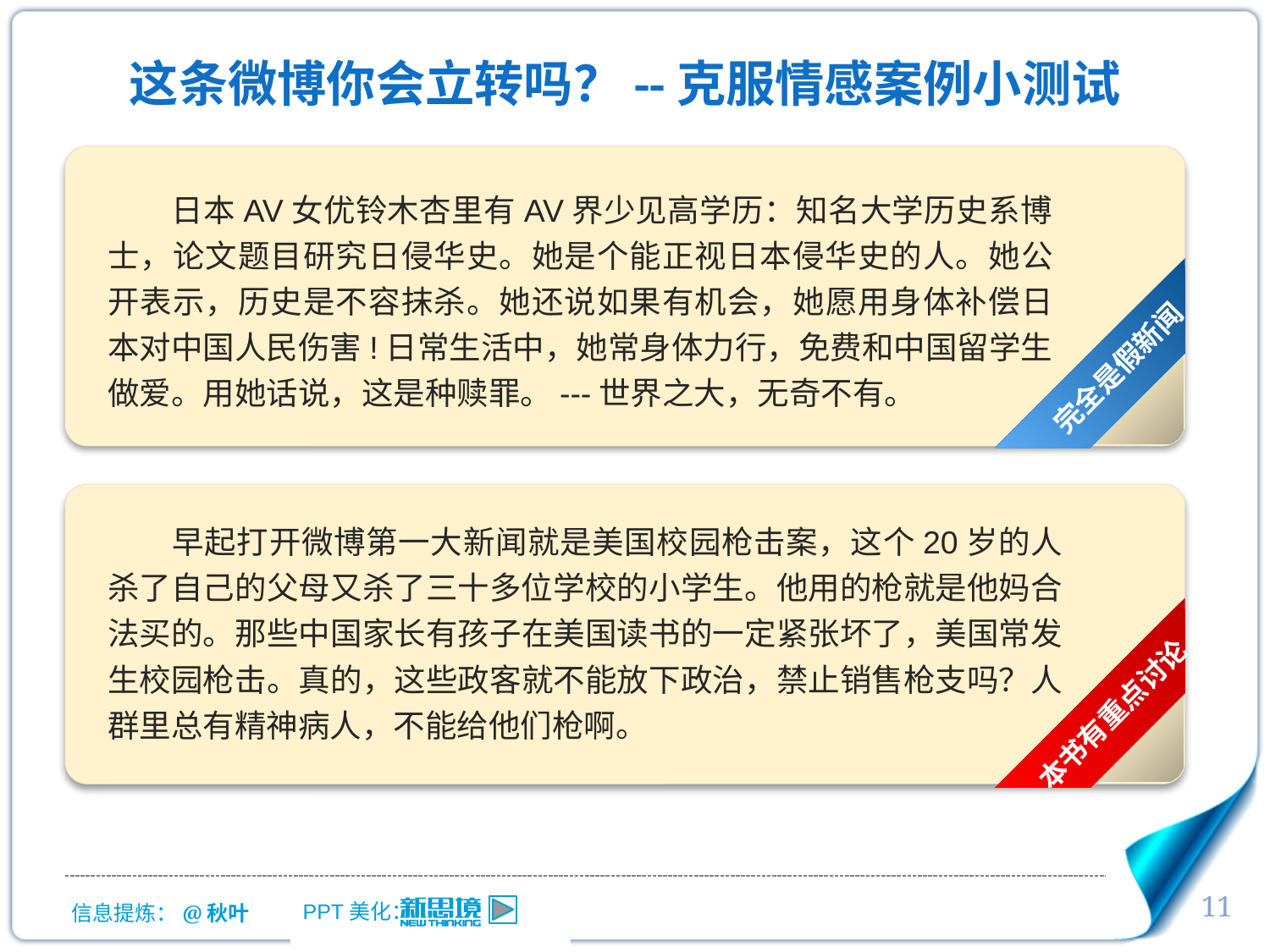

这条微博你会立转吗？--克服情感案例小测试

　　日本AV女优铃木杏里有AV界少见高学历：知名大学历史系博士，论文题目研究日侵华史。她是个能正视日本侵华史的人。她公开表示，历史是不容抹杀。她还说如果有机会，她愿用身体补偿日本对中国人民伤害!日常生活中，她常身体力行，免费和中国留学生做爱。用她话说，这是种赎罪。---世界之大，无奇不有。

完全是假新闻

　　早起打开微博第一大新闻就是美国校园枪击案，这个20岁的人杀了自己的父母又杀了三十多位学校的小学生。他用的枪就是他妈合法买的。那些中国家长有孩子在美国读书的一定紧张坏了，美国常发生校园枪击。真的，这些政客就不能放下政治，禁止销售枪支吗？人群里总有精神病人，不能给他们枪啊。

本书有重点讨论
11